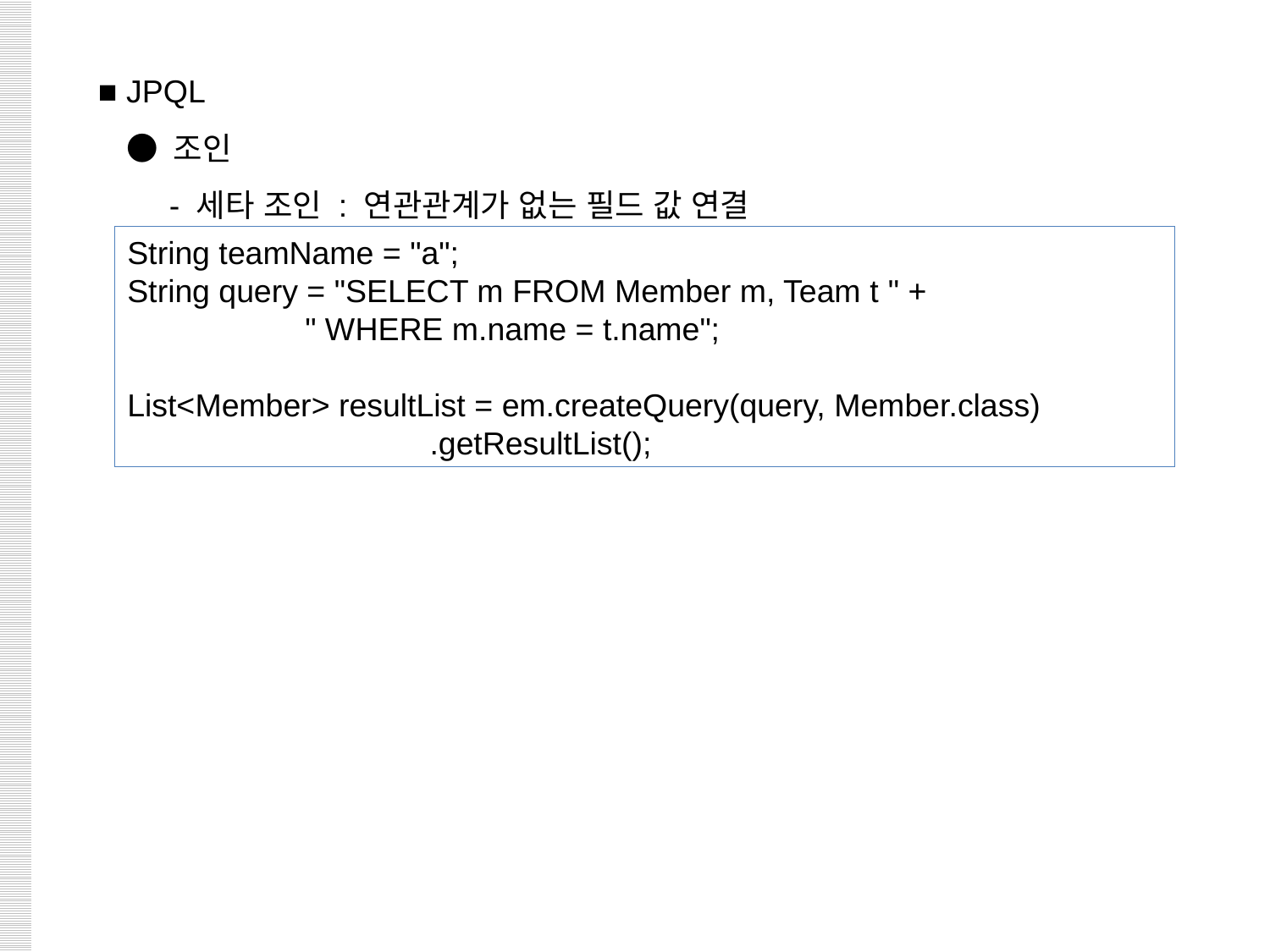

■ JPQL
    ● 조인
        - 세타 조인 : 연관관계가 없는 필드 값 연결
String teamName = "a";
String query = "SELECT m FROM Member m, Team t " +
                    " WHERE m.name = t.name";

List<Member> resultList = em.createQuery(query, Member.class)
                                  .getResultList();